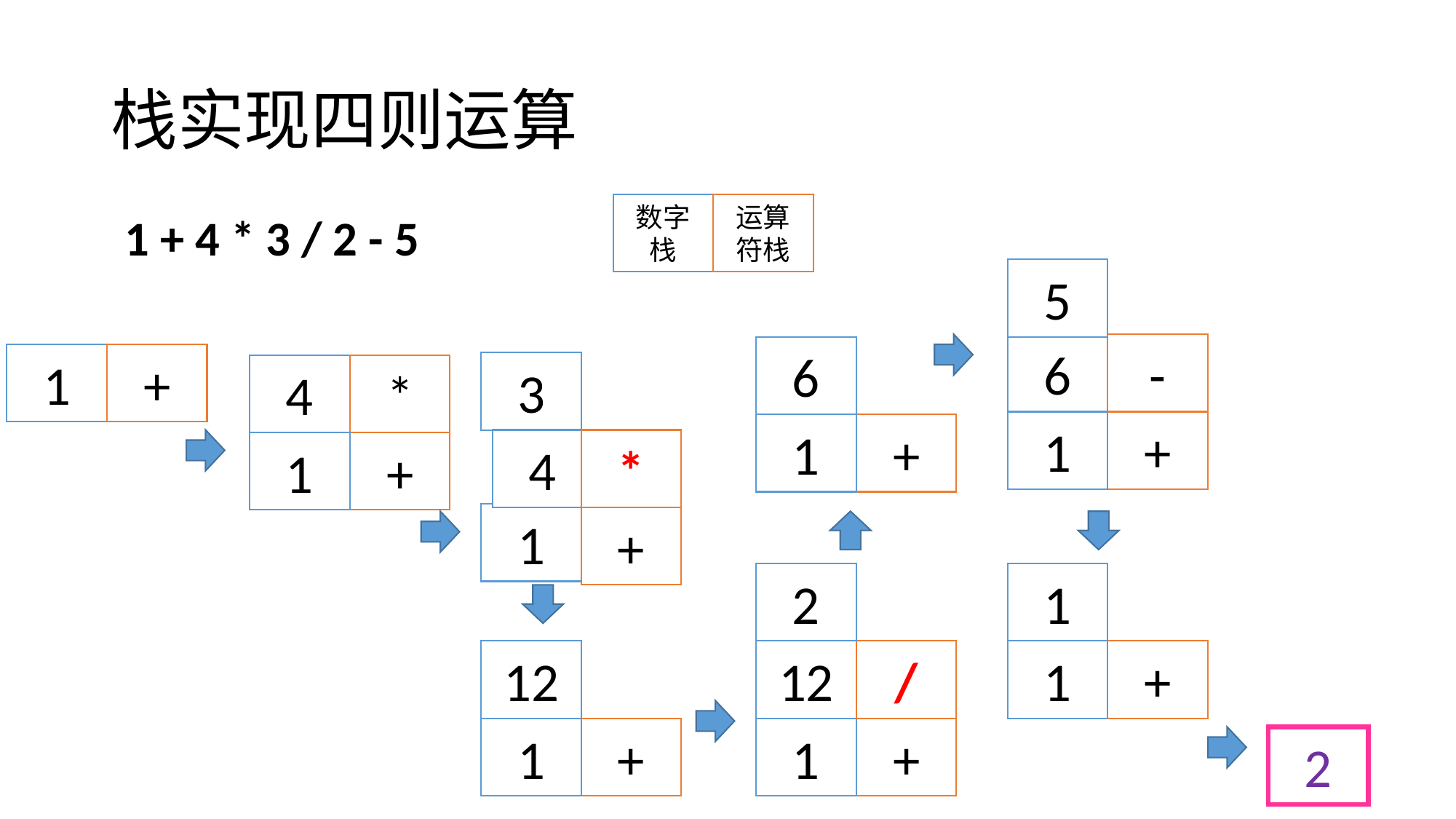

# 栈实现四则运算
运算符栈
数字栈
1 + 4 * 3 / 2 - 5
5

6
-
6
1
+
3
4
*
1
+
1
+

4
*
1
+
1
+

2
1

12
12
/
1
+

1
+
1
+

2